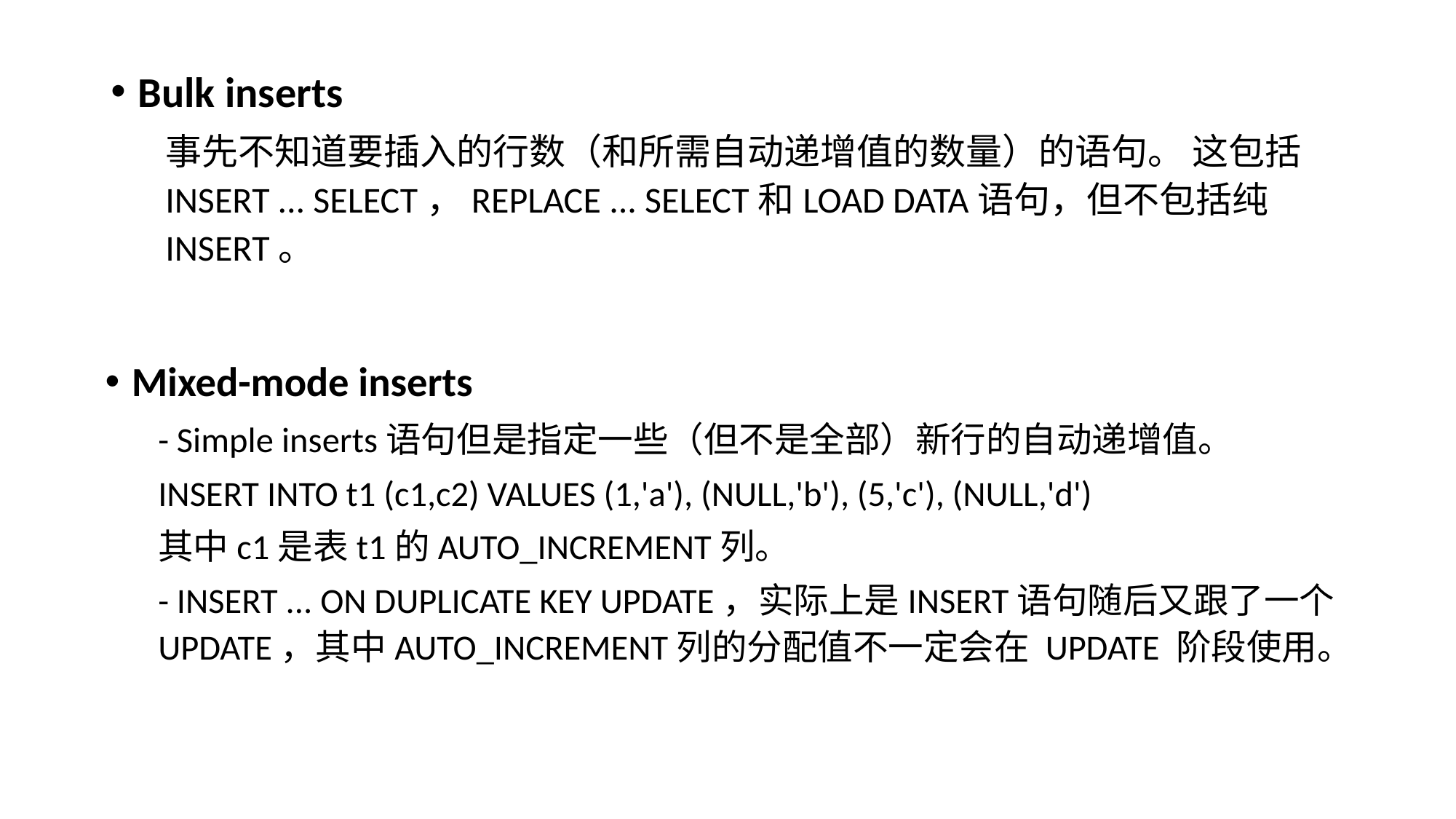

Bulk inserts
事先不知道要插入的行数（和所需自动递增值的数量）的语句。 这包括INSERT ... SELECT，REPLACE ... SELECT和LOAD DATA语句，但不包括纯INSERT。
Mixed-mode inserts
- Simple inserts语句但是指定一些（但不是全部）新行的自动递增值。
INSERT INTO t1 (c1,c2) VALUES (1,'a'), (NULL,'b'), (5,'c'), (NULL,'d')
其中c1是表t1的AUTO_INCREMENT列。
- INSERT ... ON DUPLICATE KEY UPDATE，实际上是INSERT语句随后又跟了一个UPDATE，其中AUTO_INCREMENT列的分配值不一定会在 UPDATE 阶段使用。